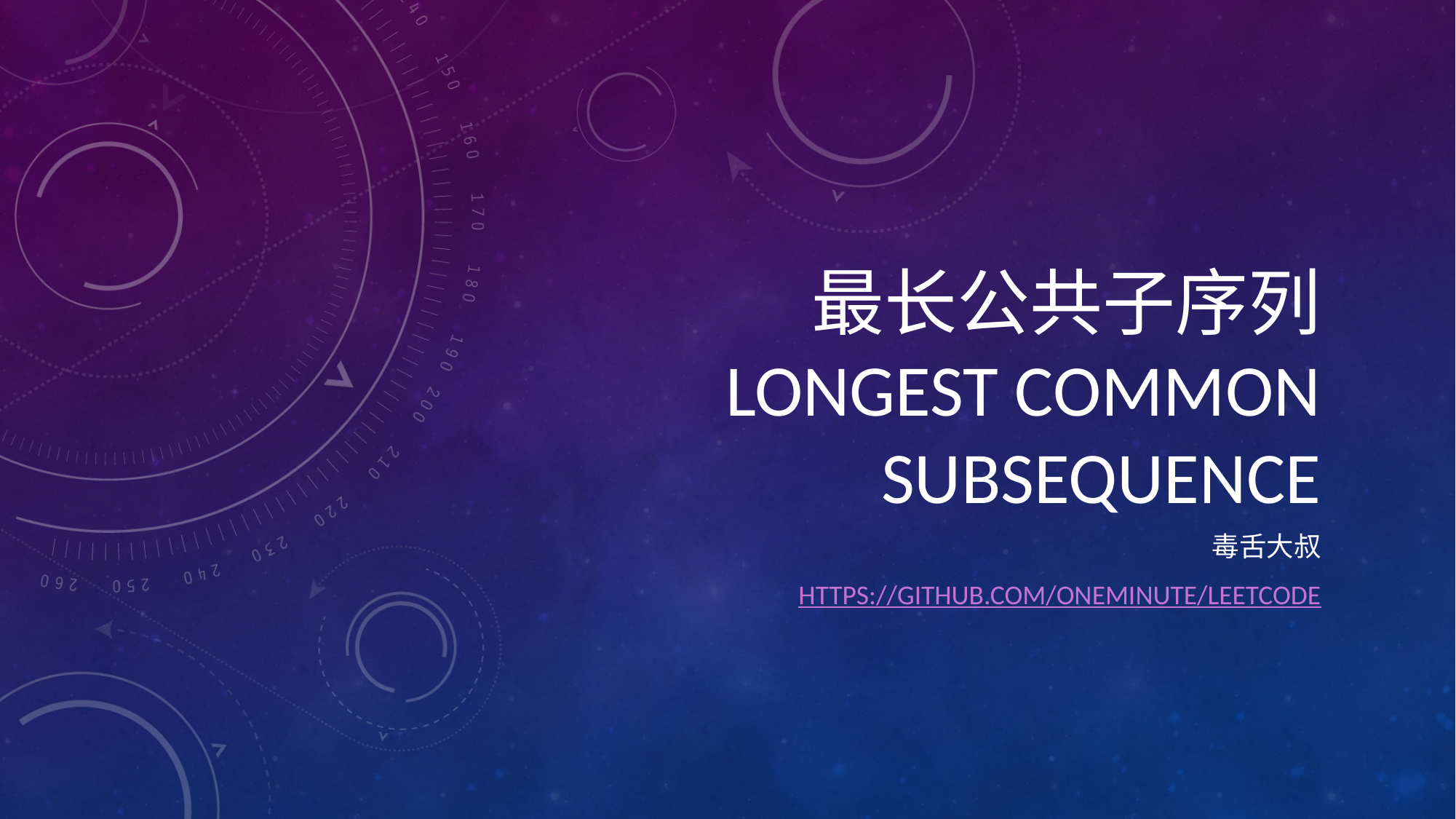

# 最长公共子序列 longest common subsequence
毒舌大叔
https://github.com/oneminute/leetcode